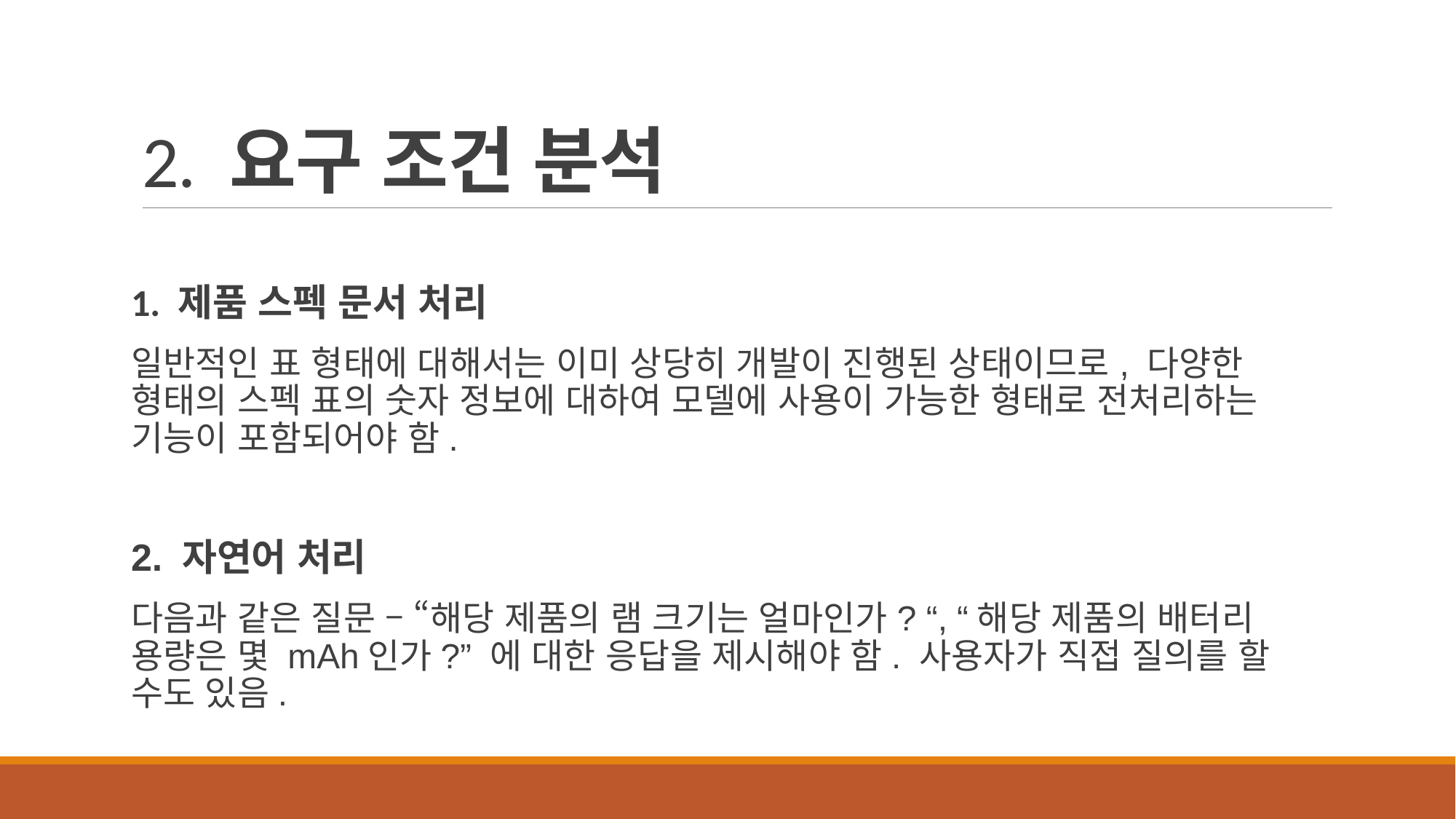

# 2. 요구 조건 분석

1. 제품 스펙 문서 처리
일반적인 표 형태에 대해서는 이미 상당히 개발이 진행된 상태이므로, 다양한 형태의 스펙 표의 숫자 정보에 대하여 모델에 사용이 가능한 형태로 전처리하는 기능이 포함되어야 함.

2. 자연어 처리
다음과 같은 질문 – “해당 제품의 램 크기는 얼마인가? “, “해당 제품의 배터리 용량은 몇 mAh인가?” 에 대한 응답을 제시해야 함. 사용자가 직접 질의를 할 수도 있음.